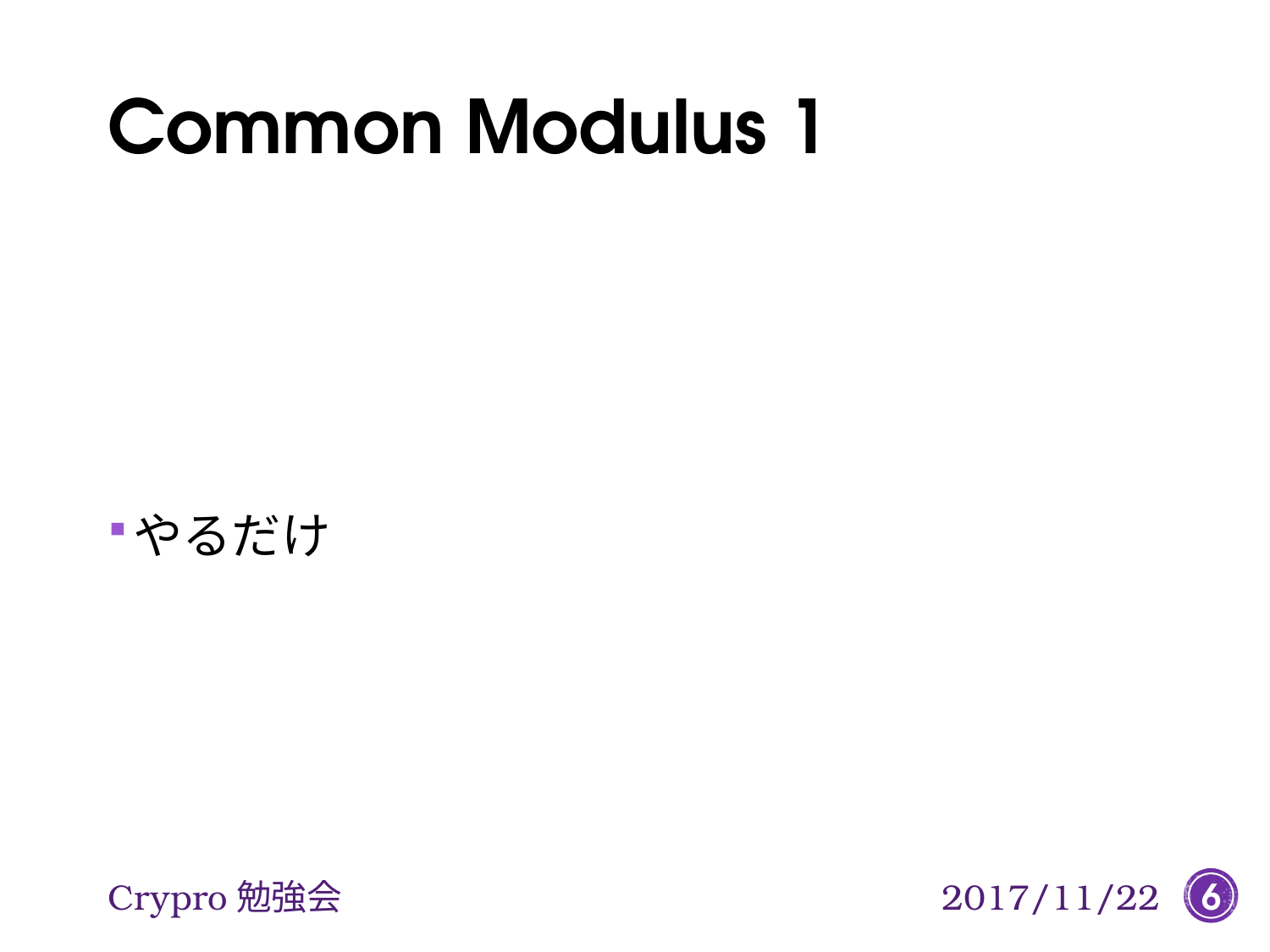

# Common Modulus 1

やるだけ
Crypro勉強会
2017/11/22
6